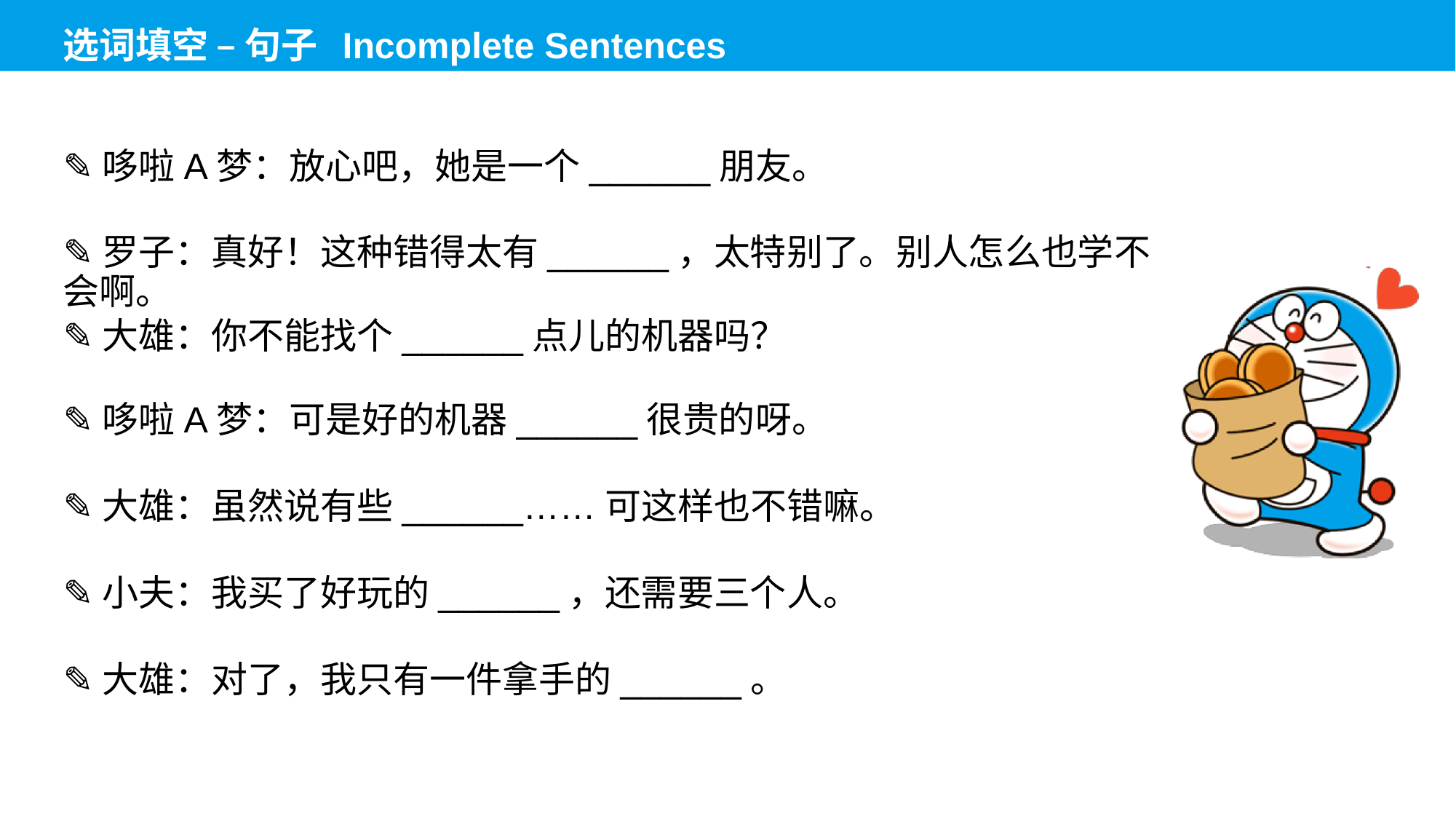

✎哆啦A梦：放心吧，她是一个______朋友。
✎罗子：真好！这种错得太有______，太特别了。别人怎么也学不会啊。
✎大雄：你不能找个______点儿的机器吗？
✎哆啦A梦：可是好的机器______很贵的呀。
✎大雄：虽然说有些______……可这样也不错嘛。
✎小夫：我买了好玩的______，还需要三个人。
✎大雄：对了，我只有一件拿手的______。